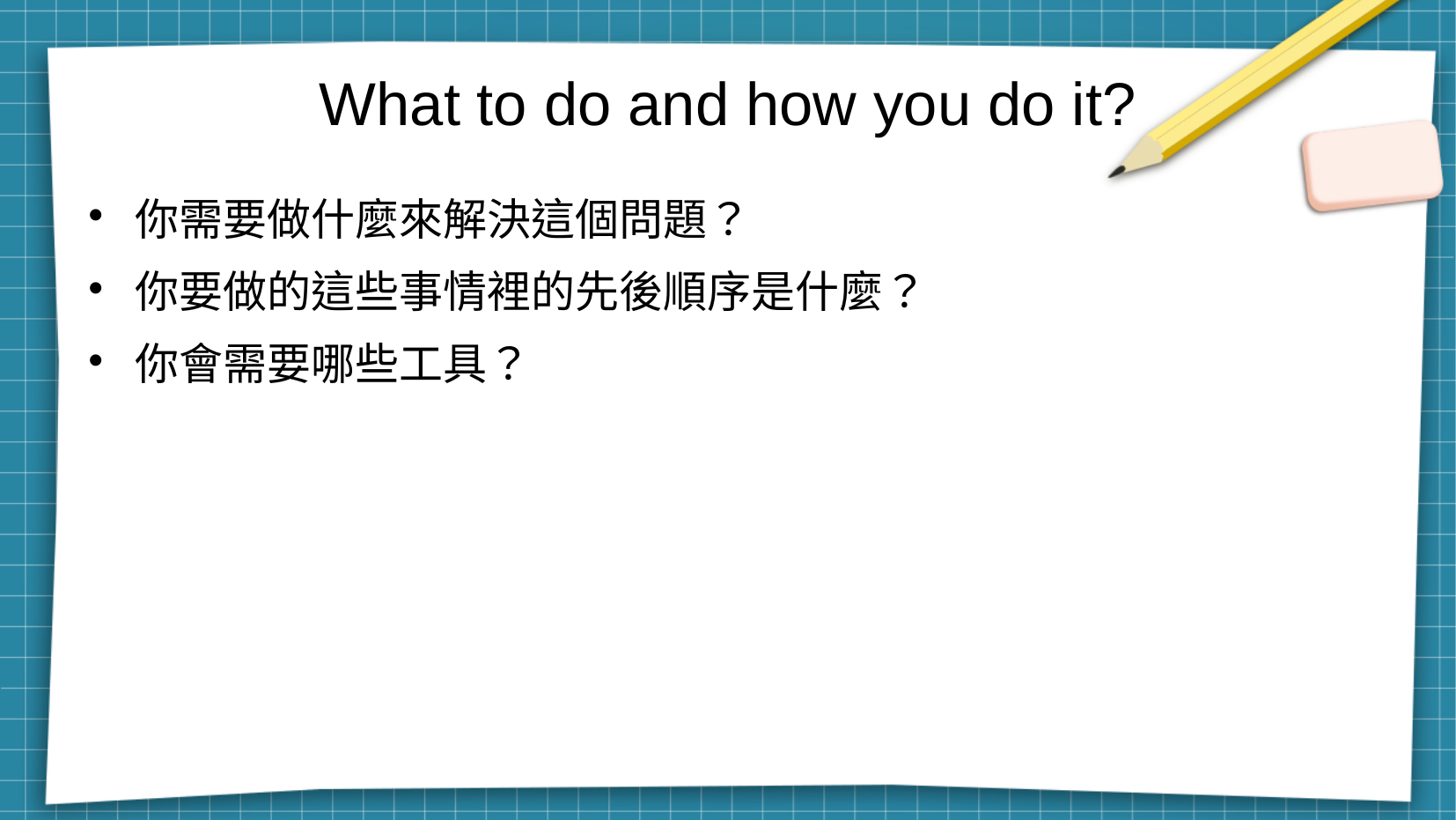

What to do and how you do it?
你需要做什麼來解決這個問題？
你要做的這些事情裡的先後順序是什麼？
你會需要哪些工具？